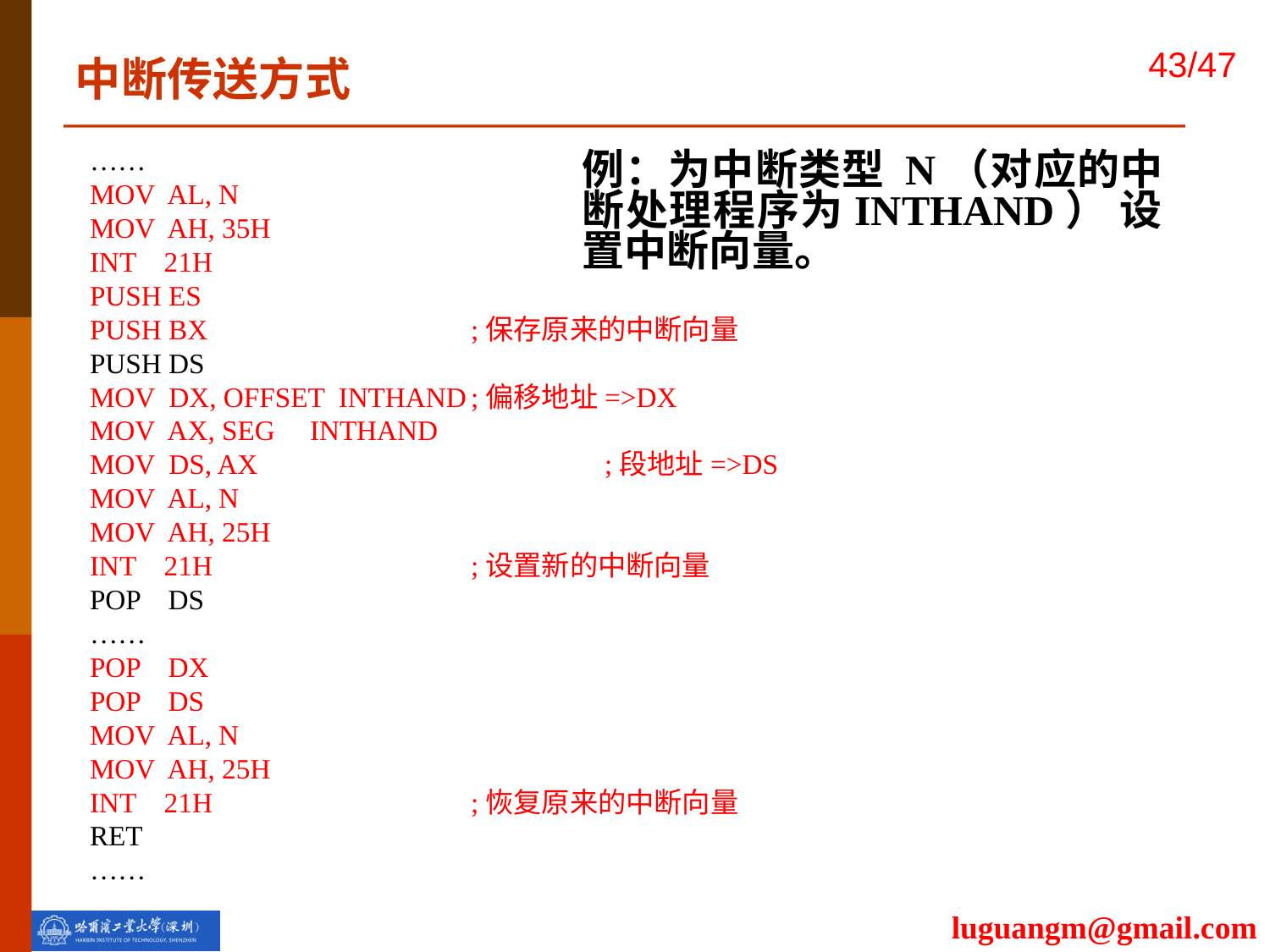

中断传送方式
……
MOV  AL, N
MOV  AH, 35H
INT    21H
PUSH ES
PUSH BX			;保存原来的中断向量
PUSH DS
MOV  DX, OFFSET  INTHAND	;偏移地址=>DX
MOV  AX, SEG     INTHAND
MOV  DS, AX  			 ;段地址=>DS
MOV  AL, N
MOV  AH, 25H
INT    21H			;设置新的中断向量
POP    DS
……
POP    DX
POP    DS
MOV  AL, N
MOV  AH, 25H
INT    21H			;恢复原来的中断向量
RET
……
例：为中断类型 N（对应的中断处理程序为INTHAND） 设置中断向量。